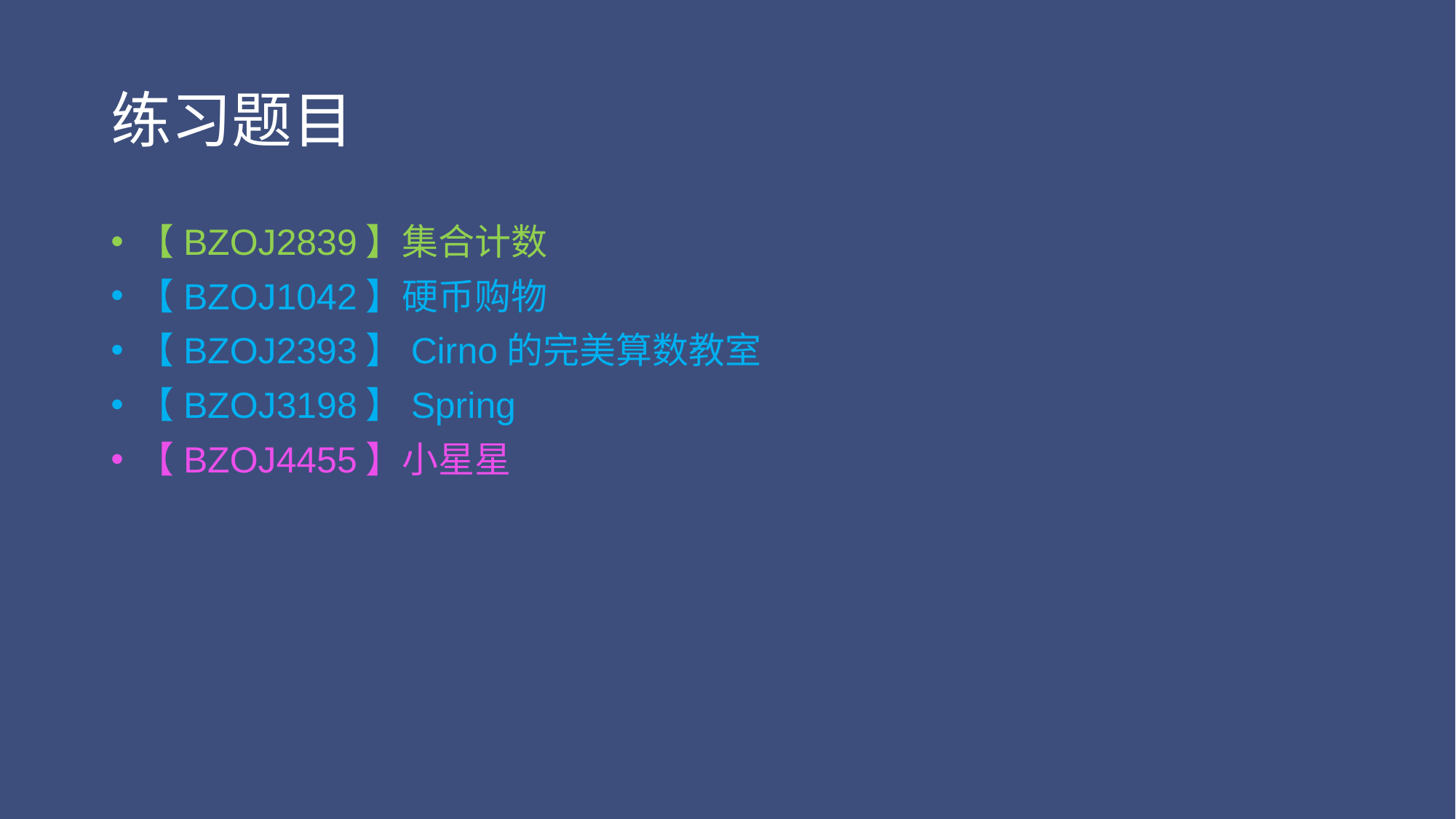

# 练习题目
【BZOJ2839】集合计数
【BZOJ1042】硬币购物
【BZOJ2393】Cirno的完美算数教室
【BZOJ3198】Spring
【BZOJ4455】小星星